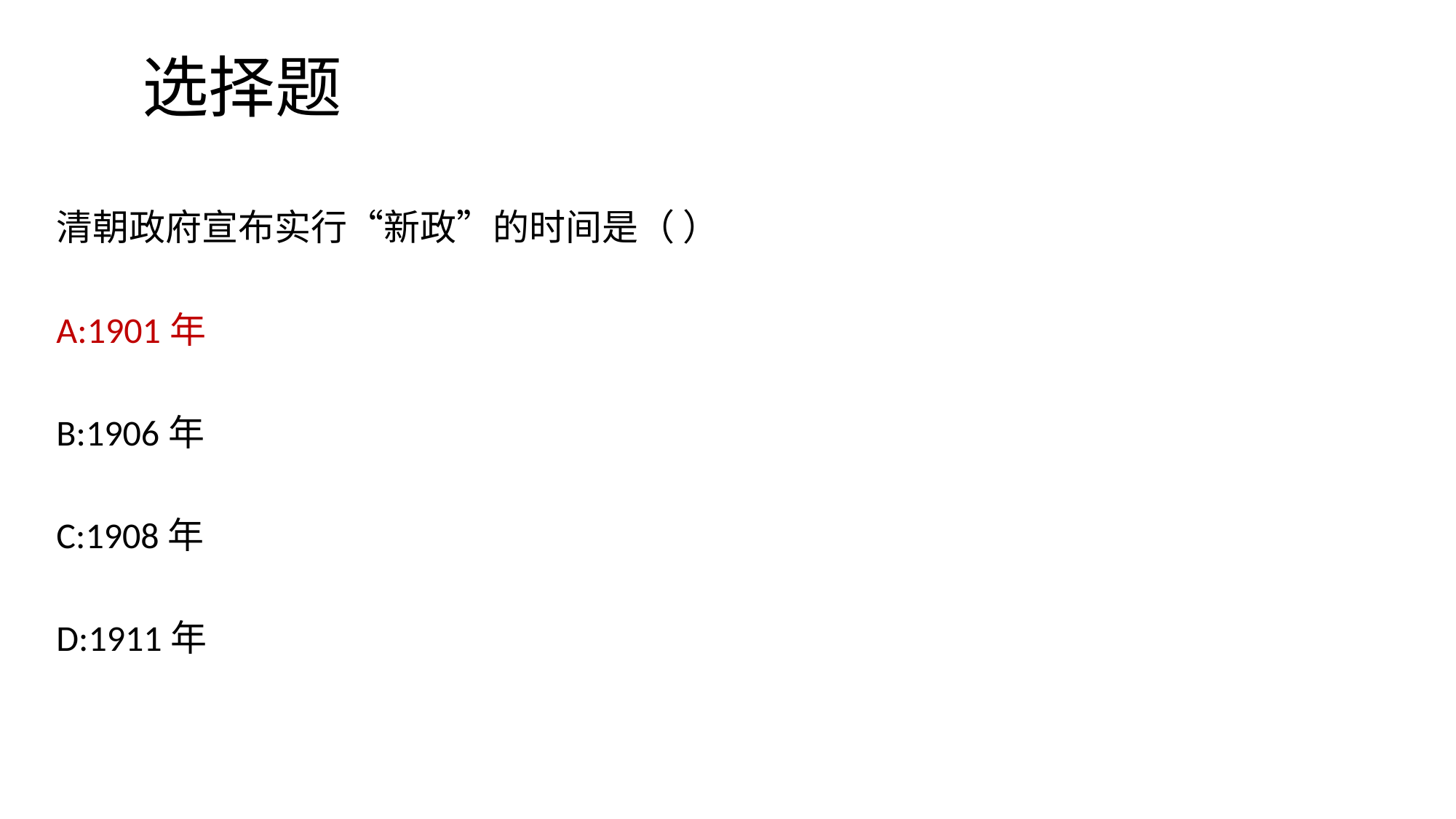

# 选择题
清朝政府宣布实行“新政”的时间是（ ）
A:1901年
B:1906年
C:1908年
D:1911年